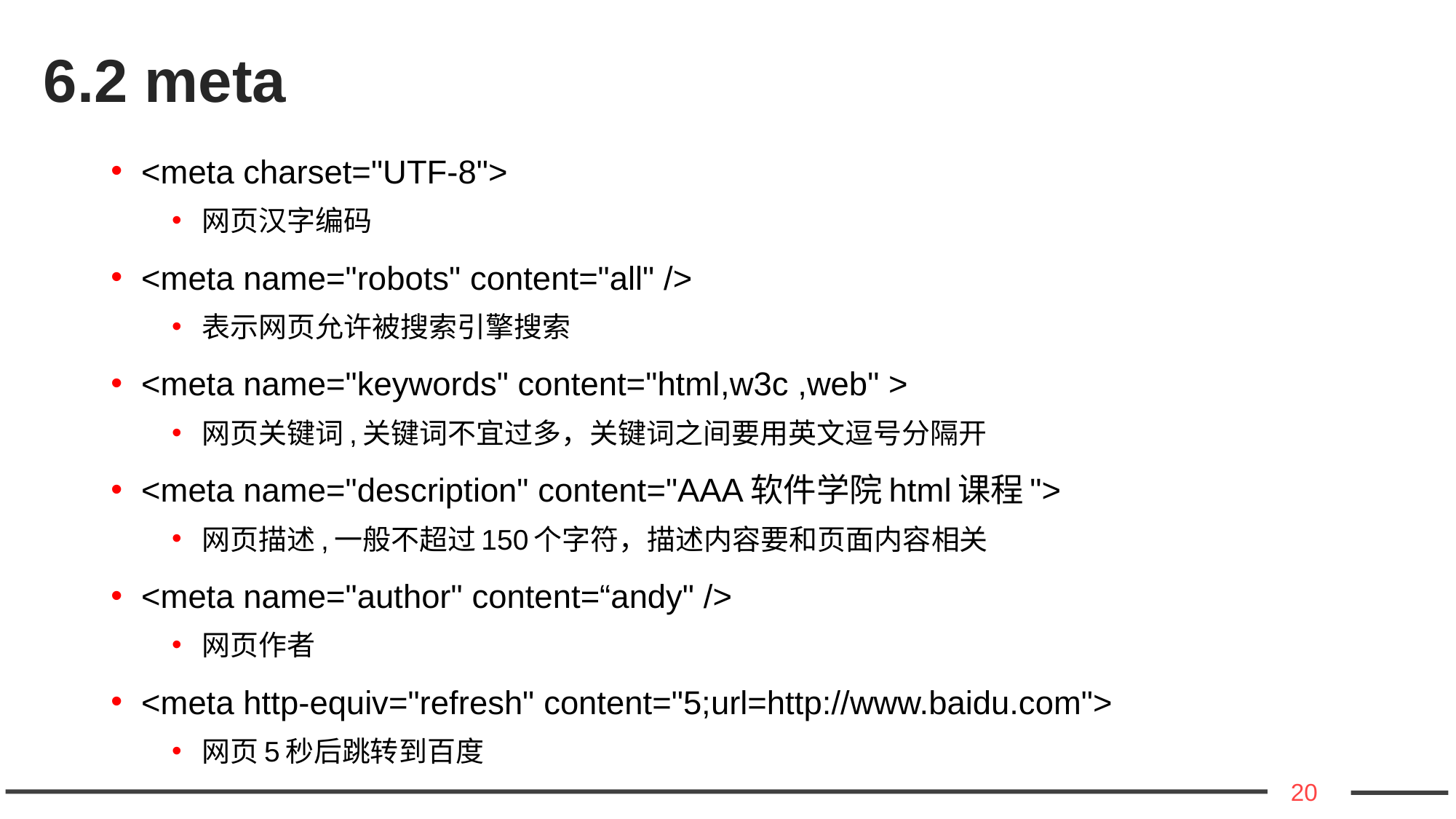

# 6.2 meta
<meta charset="UTF-8">
网页汉字编码
<meta name="robots" content="all" />
表示网页允许被搜索引擎搜索
<meta name="keywords" content="html,w3c ,web" >
网页关键词,关键词不宜过多，关键词之间要用英文逗号分隔开
<meta name="description" content="AAA软件学院html课程">
网页描述,一般不超过150个字符，描述内容要和页面内容相关
<meta name="author" content=“andy" />
网页作者
<meta http-equiv="refresh" content="5;url=http://www.baidu.com">
网页5秒后跳转到百度